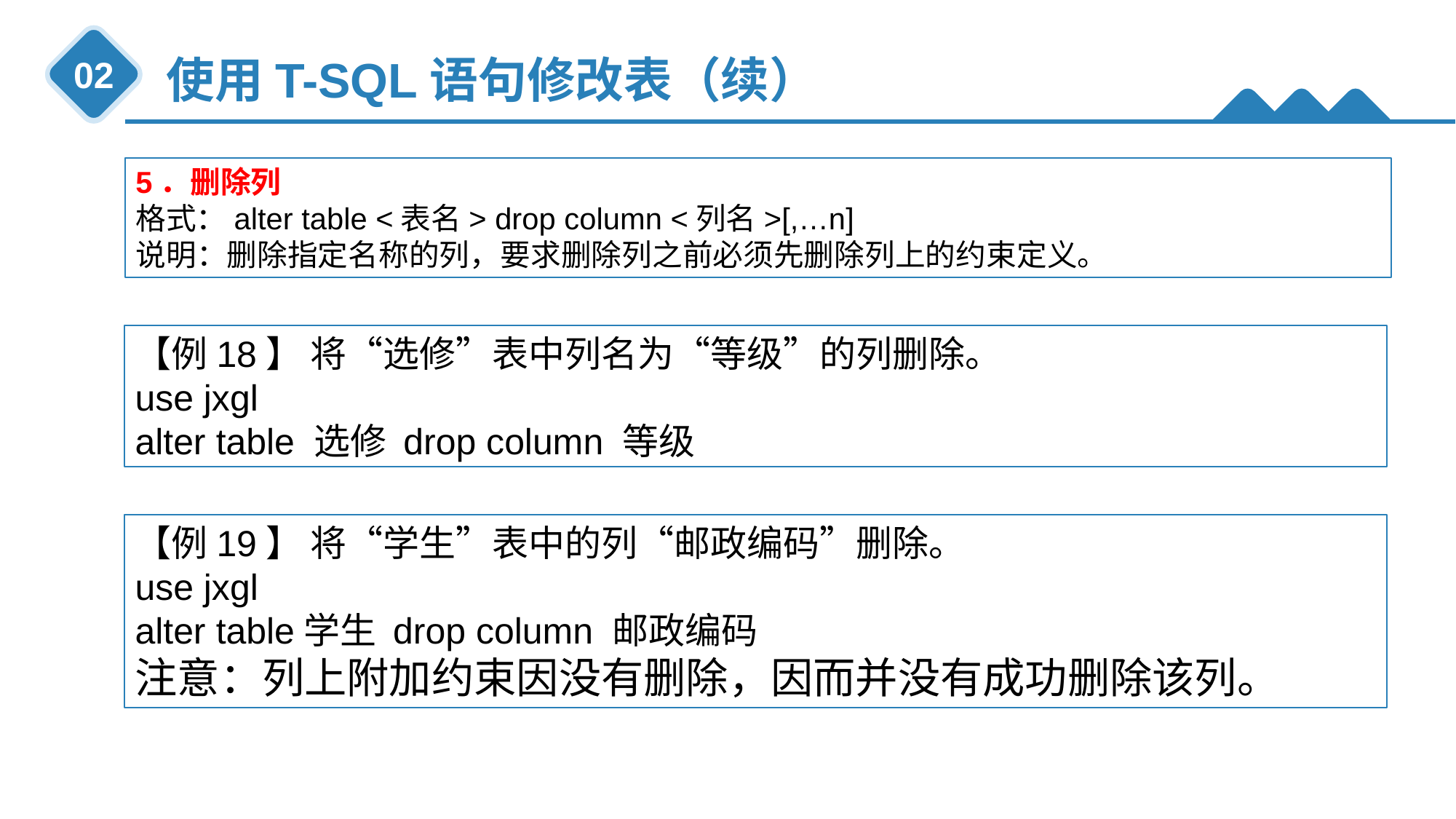

使用T-SQL语句修改表（续）
02
01

5．删除列
格式：alter table <表名> drop column <列名>[,…n]
说明：删除指定名称的列，要求删除列之前必须先删除列上的约束定义。
【例18】 将“选修”表中列名为“等级”的列删除。
use jxgl
alter table 选修 drop column 等级
【例19】 将“学生”表中的列“邮政编码”删除。
use jxgl
alter table学生 drop column 邮政编码
注意：列上附加约束因没有删除，因而并没有成功删除该列。